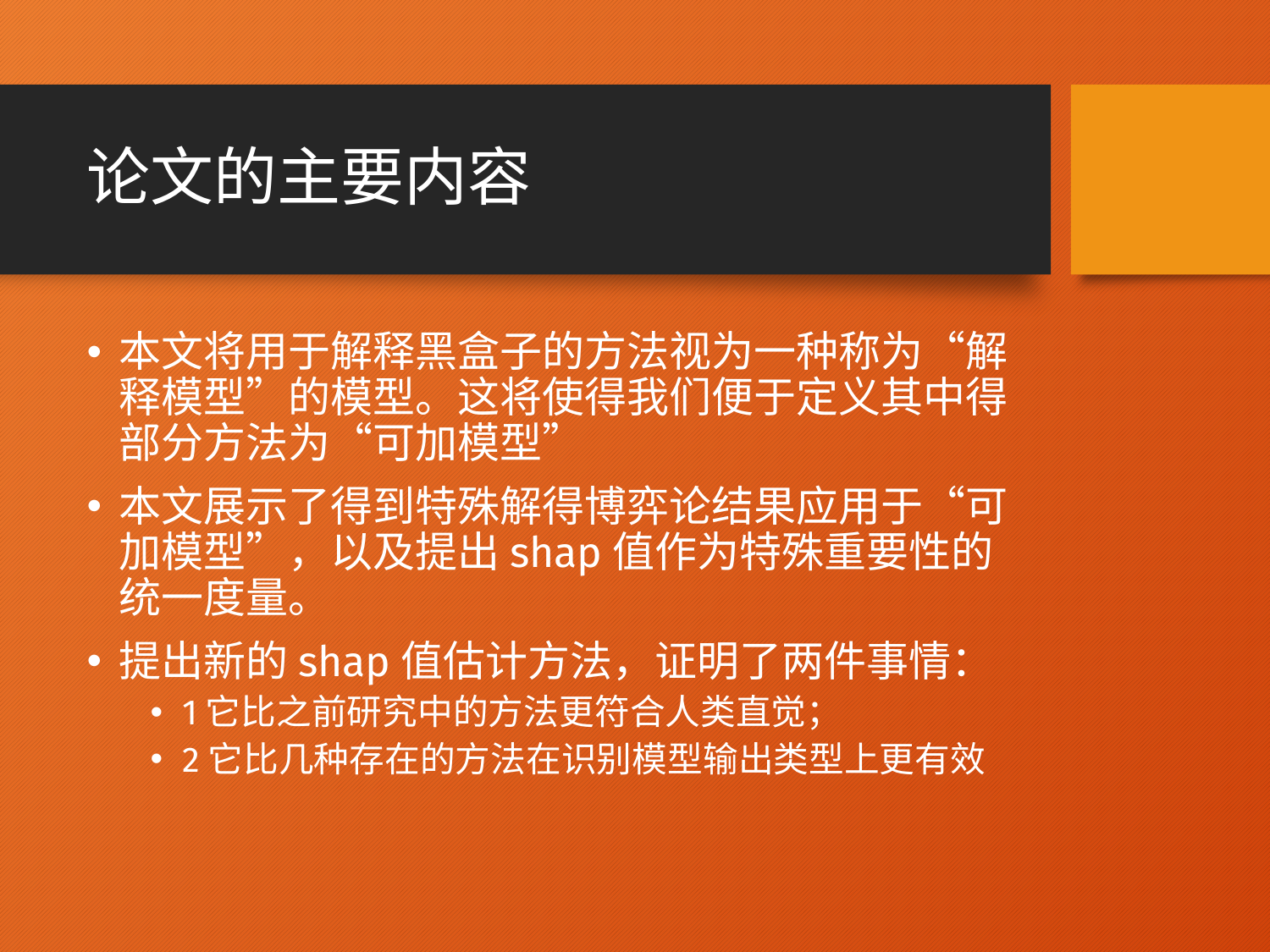

# 论文的主要内容
本文将用于解释黑盒子的方法视为一种称为“解释模型”的模型。这将使得我们便于定义其中得部分方法为“可加模型”
本文展示了得到特殊解得博弈论结果应用于“可加模型”，以及提出shap值作为特殊重要性的统一度量。
提出新的shap值估计方法，证明了两件事情：
1它比之前研究中的方法更符合人类直觉；
2它比几种存在的方法在识别模型输出类型上更有效